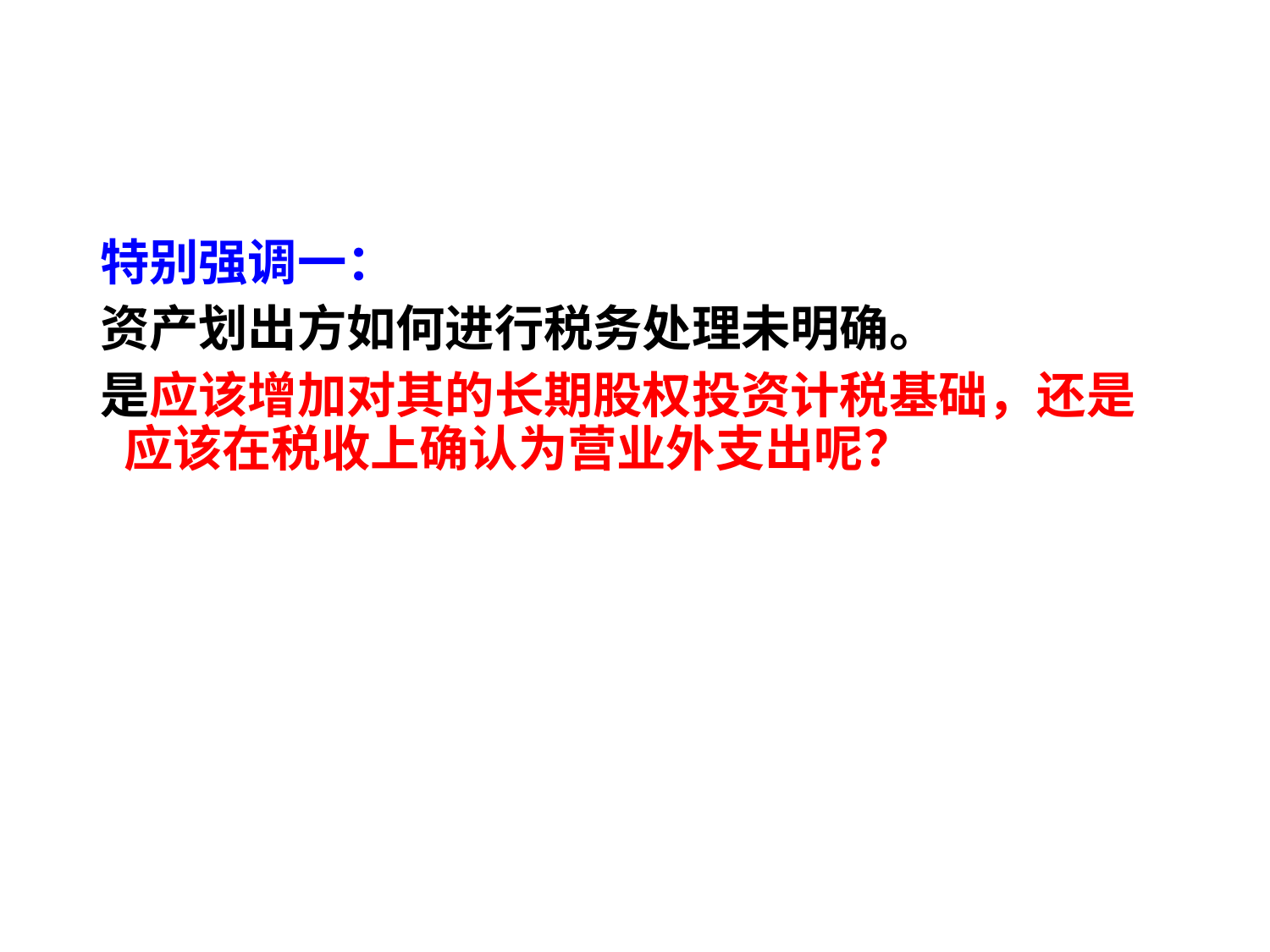

#
特别强调一：
资产划出方如何进行税务处理未明确。
是应该增加对其的长期股权投资计税基础，还是应该在税收上确认为营业外支出呢？